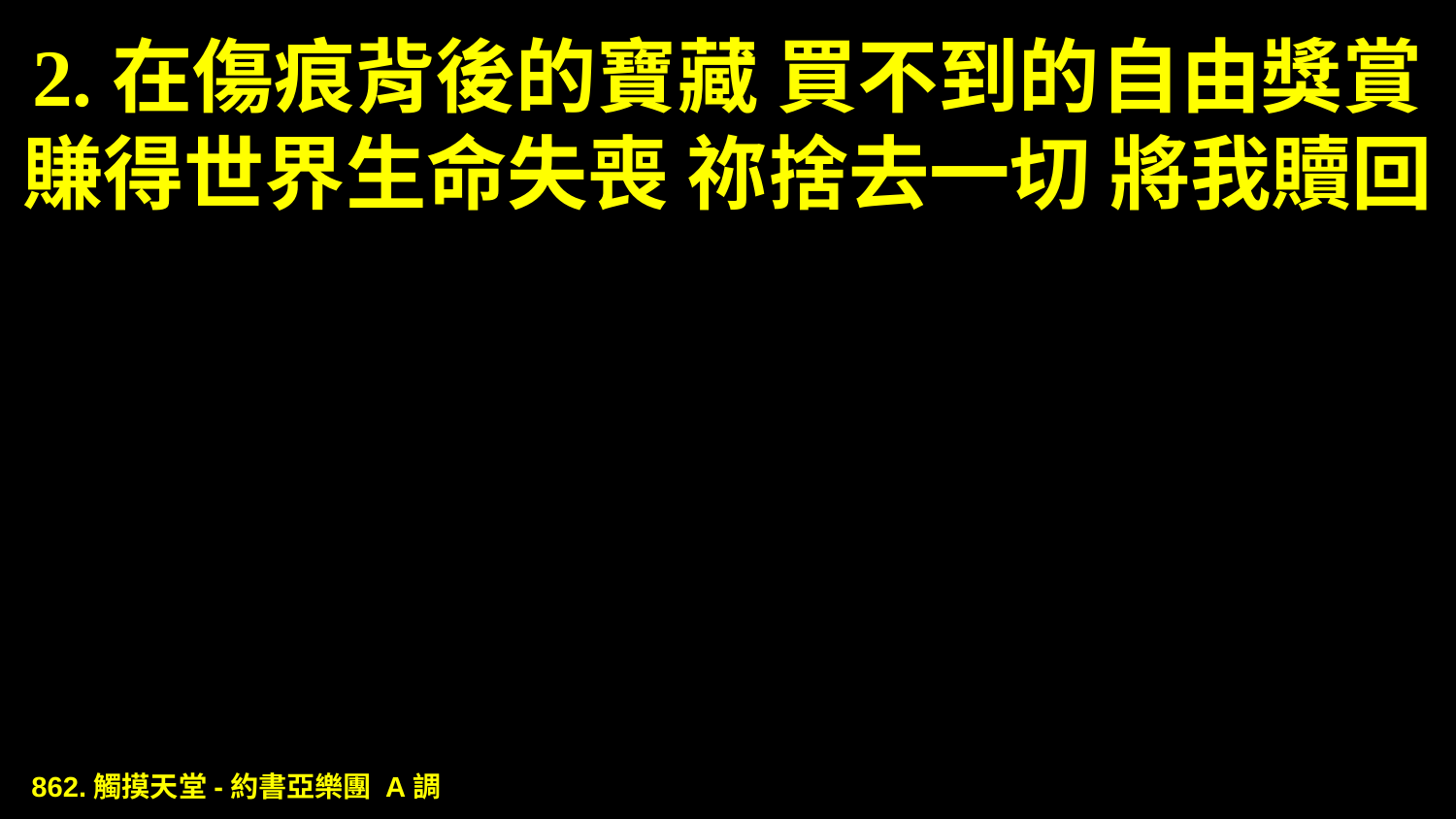

# 2.在傷痕背後的寶藏 買不到的自由獎賞 賺得世界生命失喪 祢捨去一切 將我贖回
862.觸摸天堂-約書亞樂團 A調